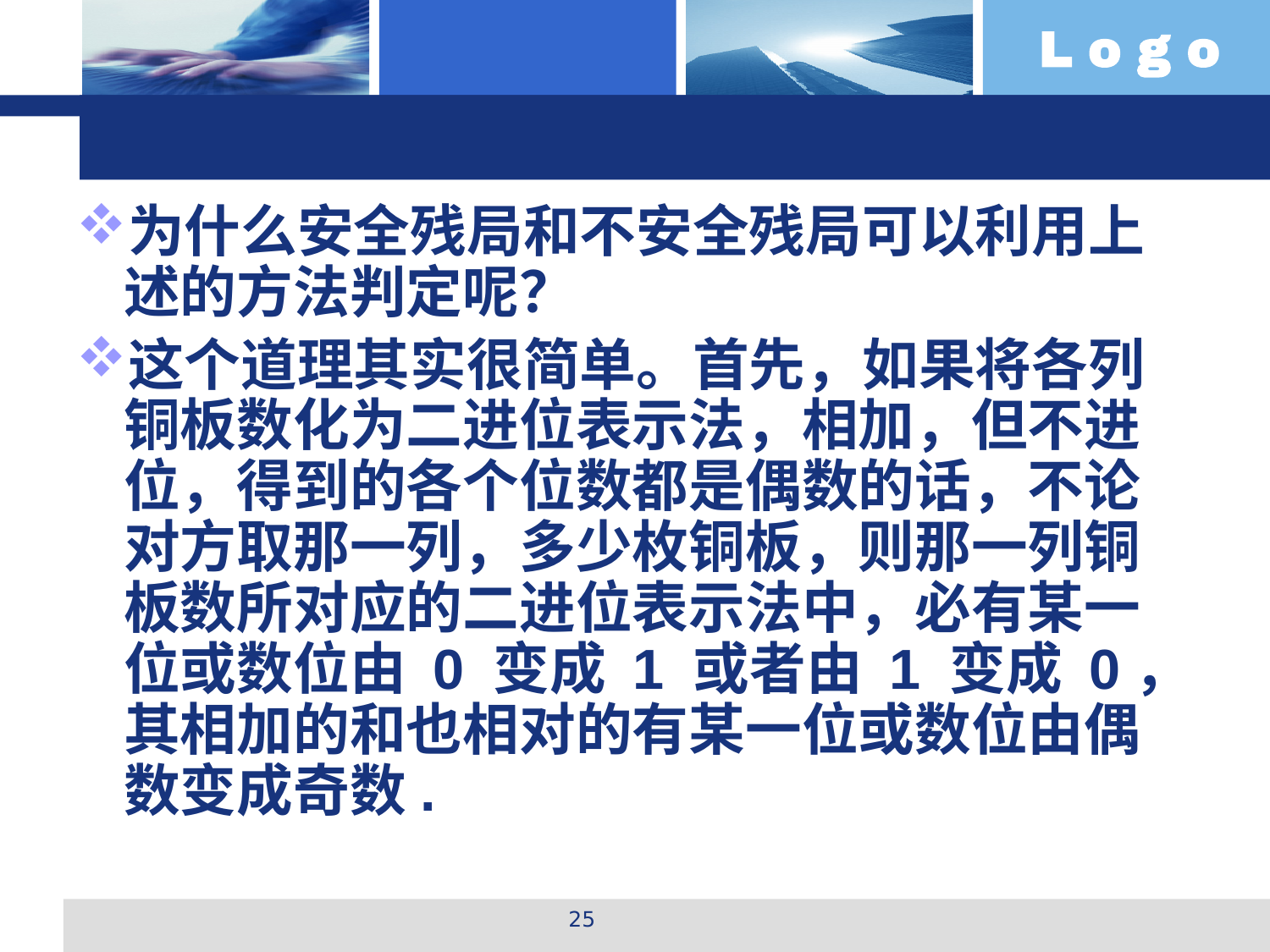

#
为什么安全残局和不安全残局可以利用上述的方法判定呢？
这个道理其实很简单。首先，如果将各列铜板数化为二进位表示法，相加，但不进位，得到的各个位数都是偶数的话，不论对方取那一列，多少枚铜板，则那一列铜板数所对应的二进位表示法中，必有某一位或数位由 0 变成 1 或者由 1 变成 0，其相加的和也相对的有某一位或数位由偶数变成奇数.
25